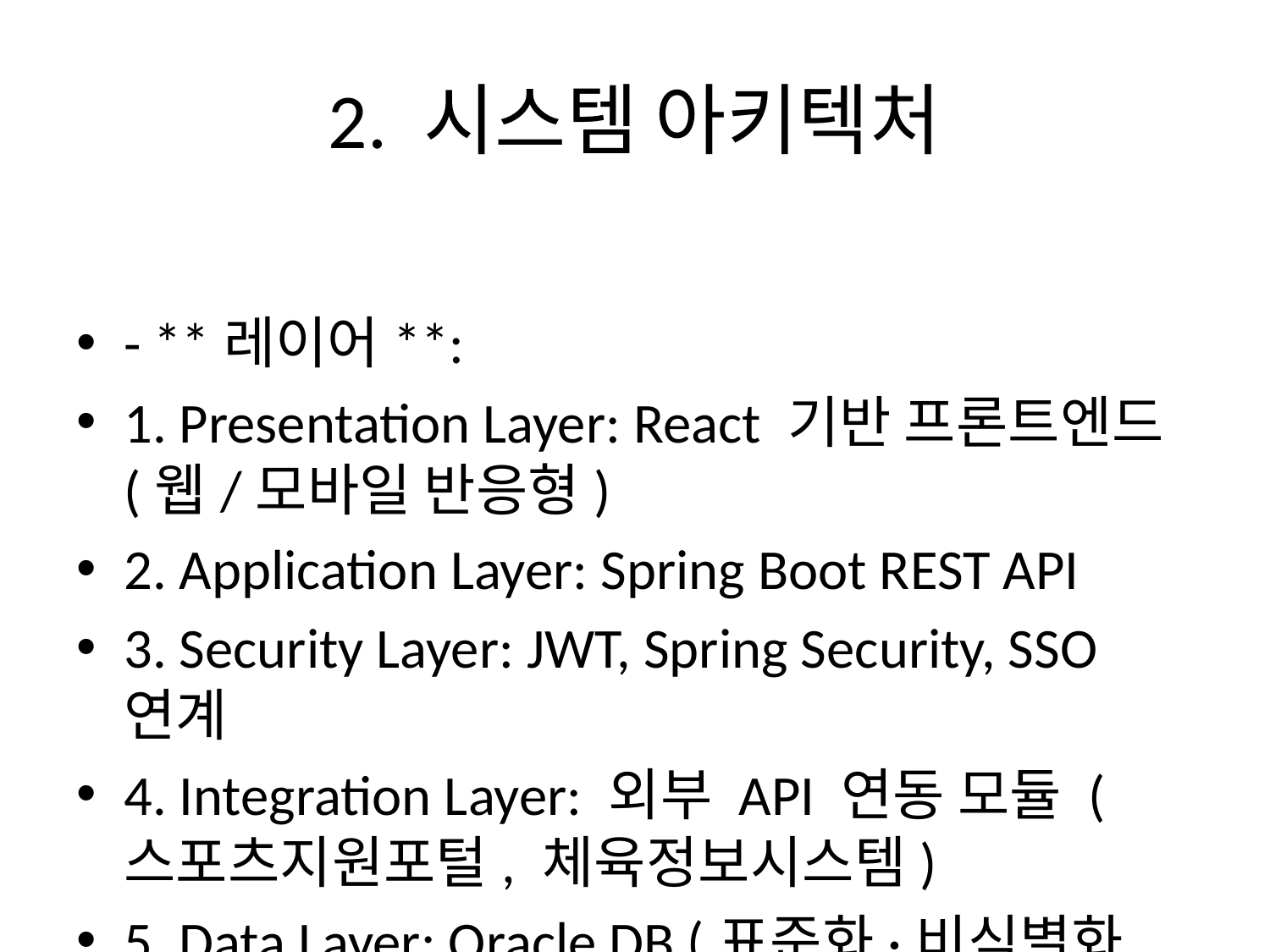

# 2. 시스템 아키텍처

- **레이어**:
1. Presentation Layer: React 기반 프론트엔드 (웹/모바일 반응형)
2. Application Layer: Spring Boot REST API
3. Security Layer: JWT, Spring Security, SSO 연계
4. Integration Layer: 외부 API 연동 모듈 (스포츠지원포털, 체육정보시스템)
5. Data Layer: Oracle DB (표준화·비식별화 적용)
- **배포 환경**: Docker Compose 기반 컨테이너 배포